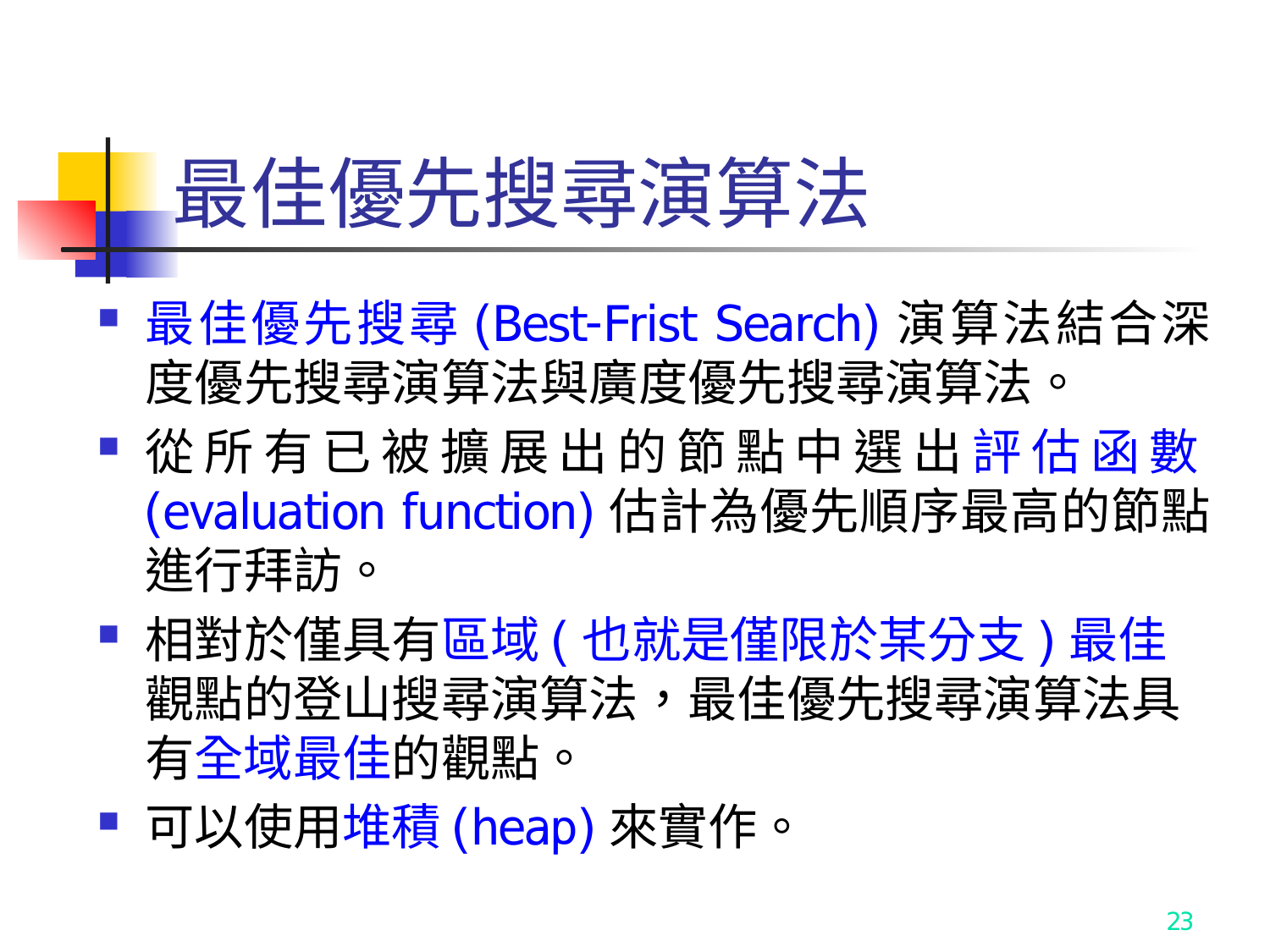

# 最佳優先搜尋演算法
最佳優先搜尋(Best-Frist Search)演算法結合深度優先搜尋演算法與廣度優先搜尋演算法。
從所有已被擴展出的節點中選出評估函數(evaluation function)估計為優先順序最高的節點進行拜訪。
相對於僅具有區域(也就是僅限於某分支)最佳觀點的登山搜尋演算法，最佳優先搜尋演算法具有全域最佳的觀點。
可以使用堆積(heap)來實作。

23